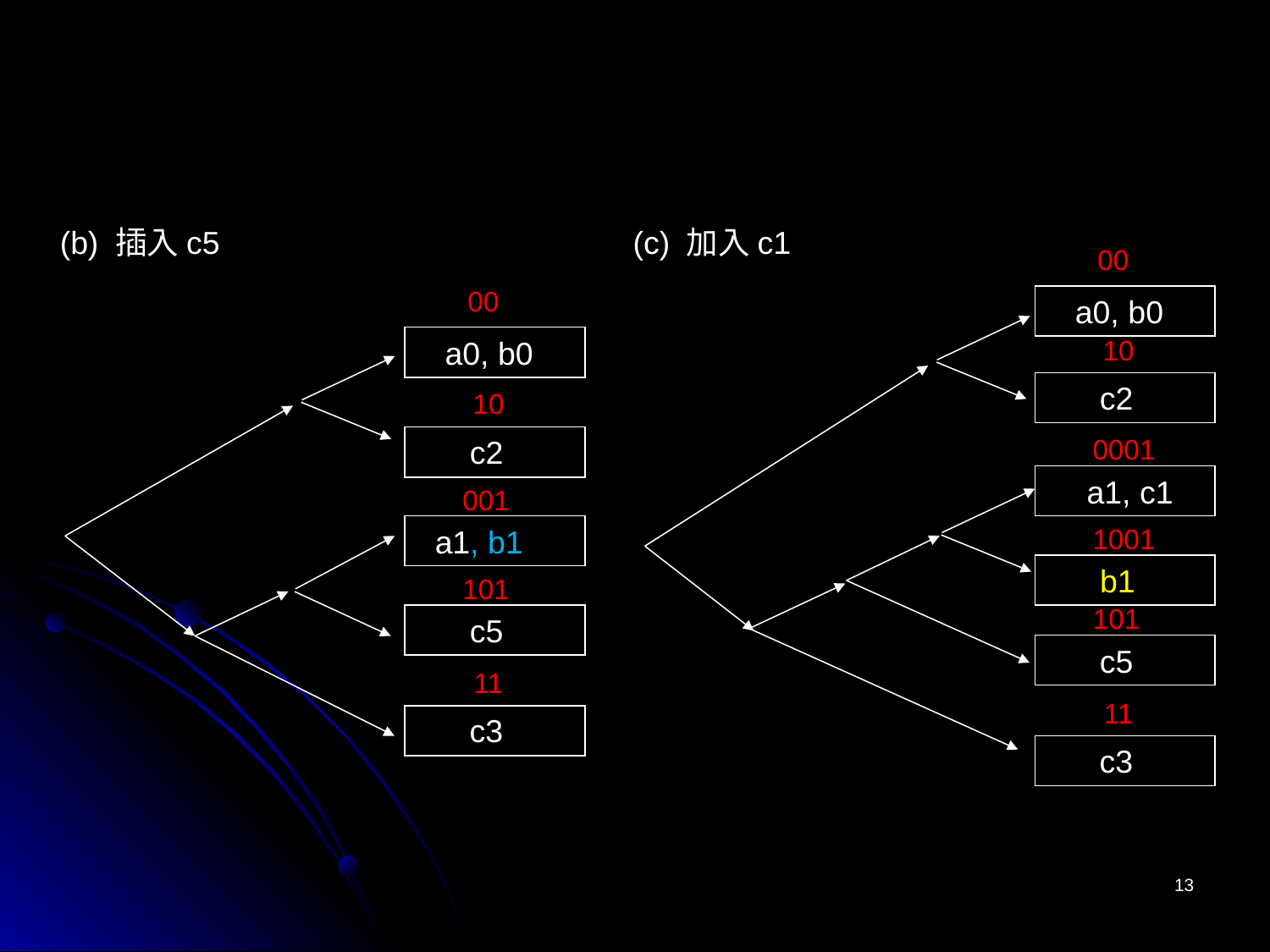

(b) 插入c5
(c) 加入c1
00

a0, b0

10
c2

0001

a1, c1
1001

b1
101

c5
11
c3

00

a0, b0

10
c2

001

a1, b1
101

c5
11
c3

13